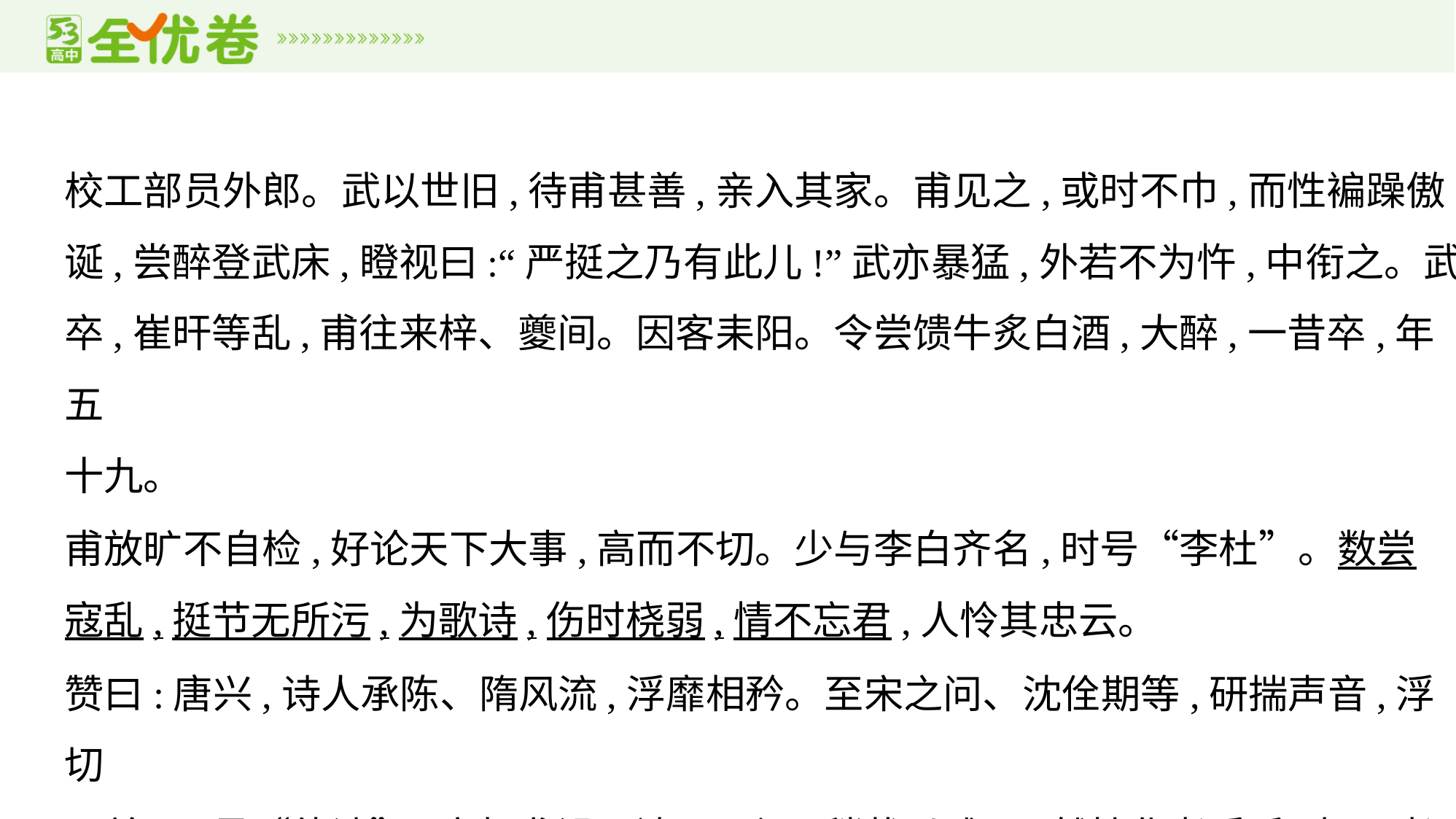

校工部员外郎。武以世旧,待甫甚善,亲入其家。甫见之,或时不巾,而性褊躁傲
诞,尝醉登武床,瞪视曰:“严挺之乃有此儿!”武亦暴猛,外若不为忤,中衔之。武
卒,崔旰等乱,甫往来梓、夔间。因客耒阳。令尝馈牛炙白酒,大醉,一昔卒,年五
十九。
甫放旷不自检,好论天下大事,高而不切。少与李白齐名,时号“李杜”。数尝
寇乱,挺节无所污,为歌诗,伤时桡弱,情不忘君,人怜其忠云。
赞曰:唐兴,诗人承陈、隋风流,浮靡相矜。至宋之问、沈佺期等,研揣声音,浮切
不差,而号“律诗”,竞相袭沿。逮开元间,稍裁以雅正,然恃华者质反,好丽者壮